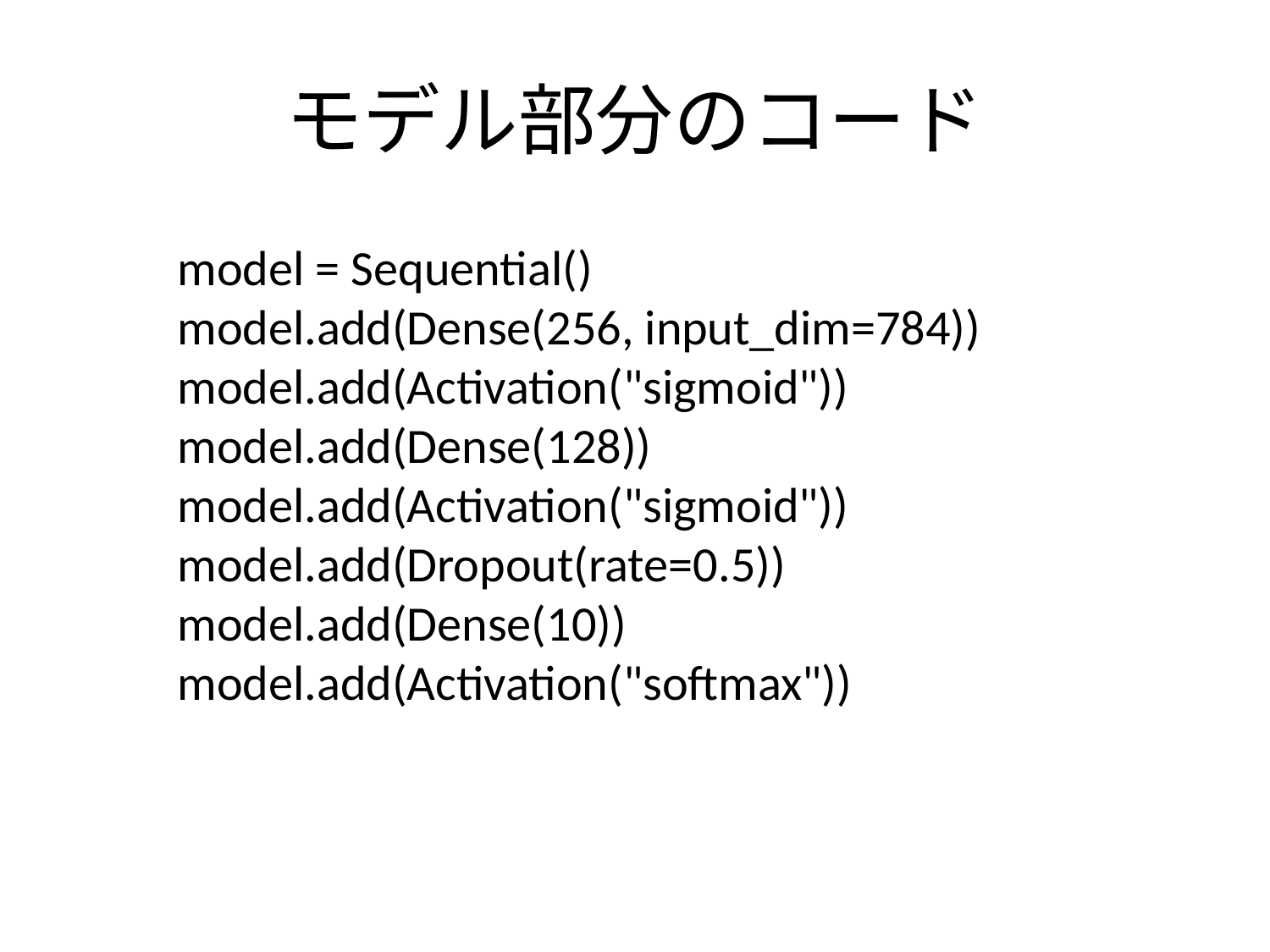

# モデル部分のコード
model = Sequential()
model.add(Dense(256, input_dim=784))
model.add(Activation("sigmoid"))
model.add(Dense(128))
model.add(Activation("sigmoid"))
model.add(Dropout(rate=0.5))
model.add(Dense(10))
model.add(Activation("softmax"))